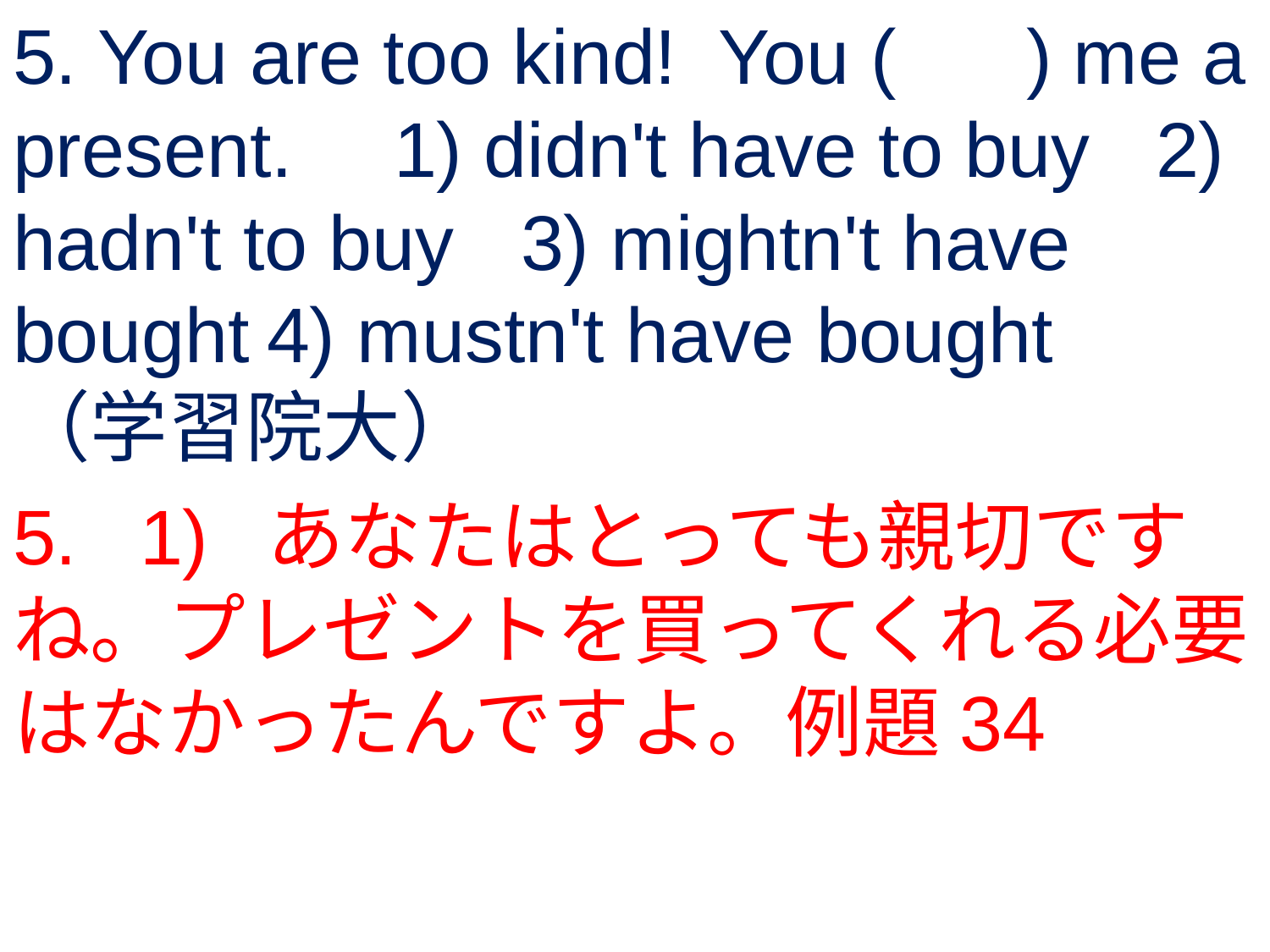

# 5. You are too kind!  You (      ) me a present.	1) didn't have to buy	2) hadn't to buy	3) mightn't have bought	4) mustn't have bought	（学習院大）
5.	1) 	あなたはとっても親切ですね。プレゼントを買ってくれる必要はなかったんですよ。例題34